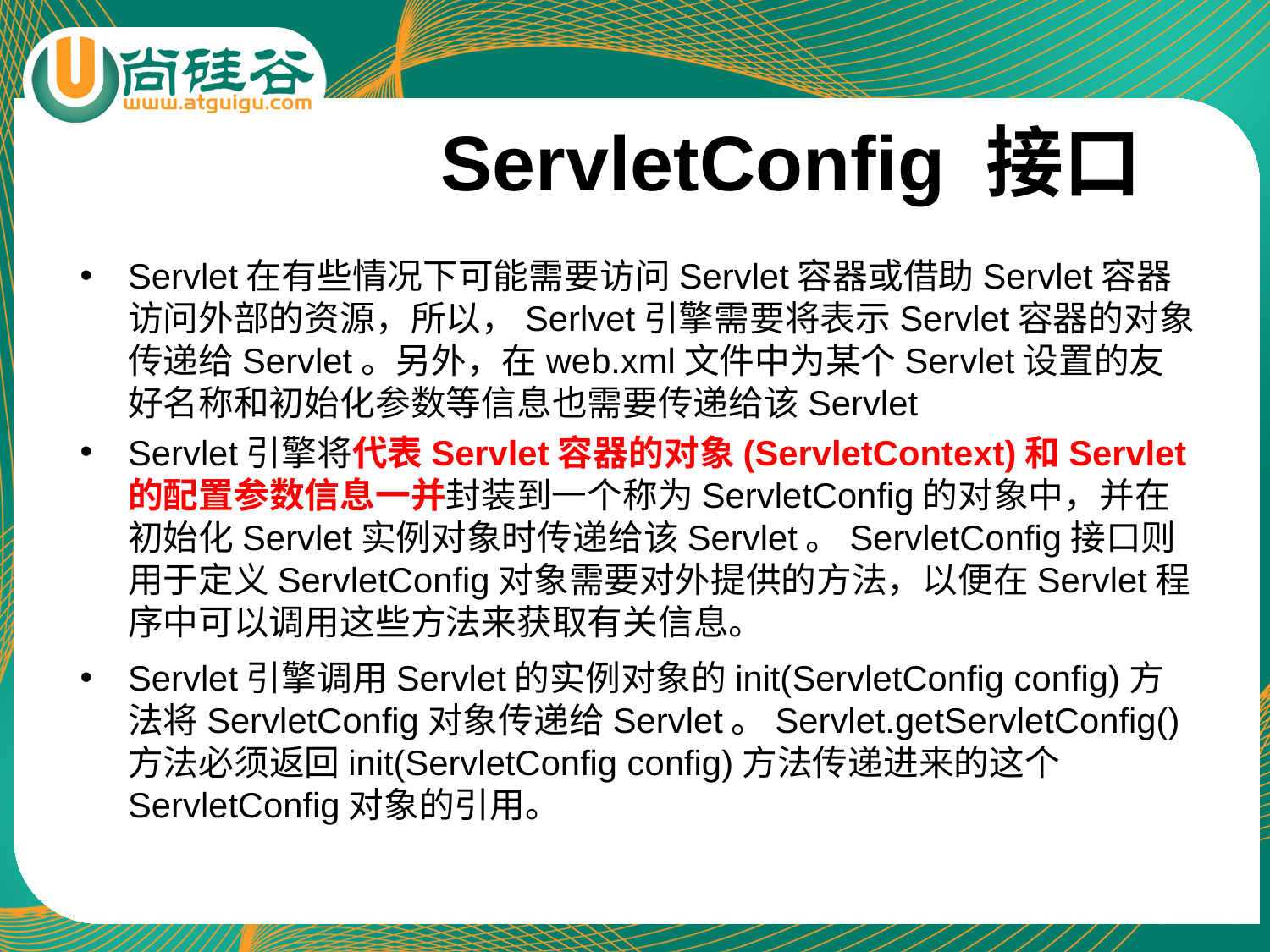

# ServletConfig 接口
Servlet在有些情况下可能需要访问Servlet容器或借助Servlet容器访问外部的资源，所以，Serlvet引擎需要将表示Servlet容器的对象传递给Servlet。另外，在web.xml文件中为某个Servlet设置的友好名称和初始化参数等信息也需要传递给该Servlet
Servlet引擎将代表Servlet容器的对象(ServletContext)和Servlet的配置参数信息一并封装到一个称为ServletConfig的对象中，并在初始化Servlet实例对象时传递给该Servlet。ServletConfig接口则用于定义ServletConfig对象需要对外提供的方法，以便在Servlet程序中可以调用这些方法来获取有关信息。
Servlet引擎调用Servlet的实例对象的init(ServletConfig config)方法将ServletConfig对象传递给Servlet。Servlet.getServletConfig()方法必须返回init(ServletConfig config)方法传递进来的这个ServletConfig对象的引用。